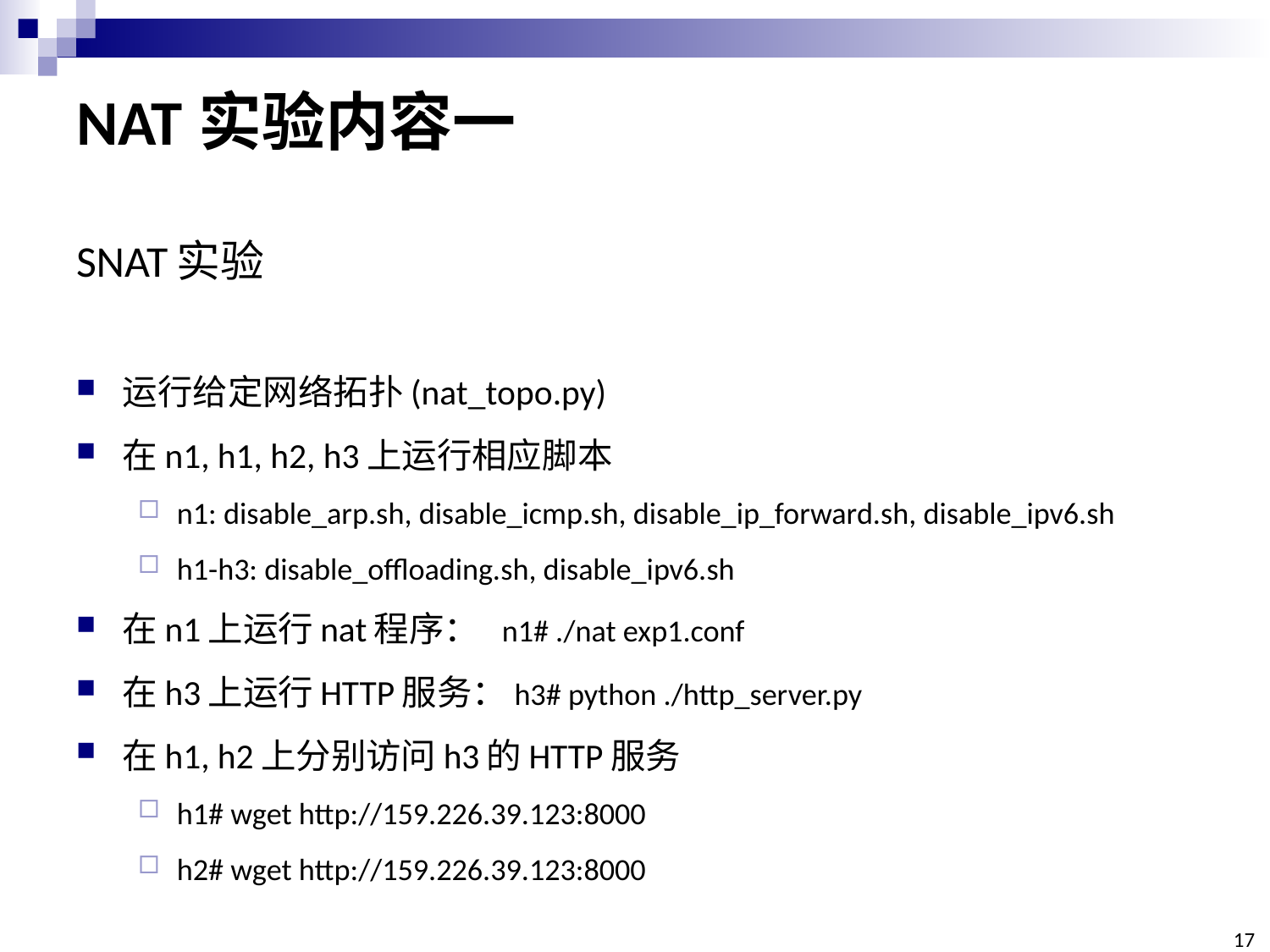

# NAT实验内容一
SNAT实验

运行给定网络拓扑(nat_topo.py)
在n1, h1, h2, h3上运行相应脚本
n1: disable_arp.sh, disable_icmp.sh, disable_ip_forward.sh, disable_ipv6.sh
h1-h3: disable_offloading.sh, disable_ipv6.sh
在n1上运行nat程序：  n1# ./nat exp1.conf
在h3上运行HTTP服务：h3# python ./http_server.py
在h1, h2上分别访问h3的HTTP服务
h1# wget http://159.226.39.123:8000
h2# wget http://159.226.39.123:8000
17